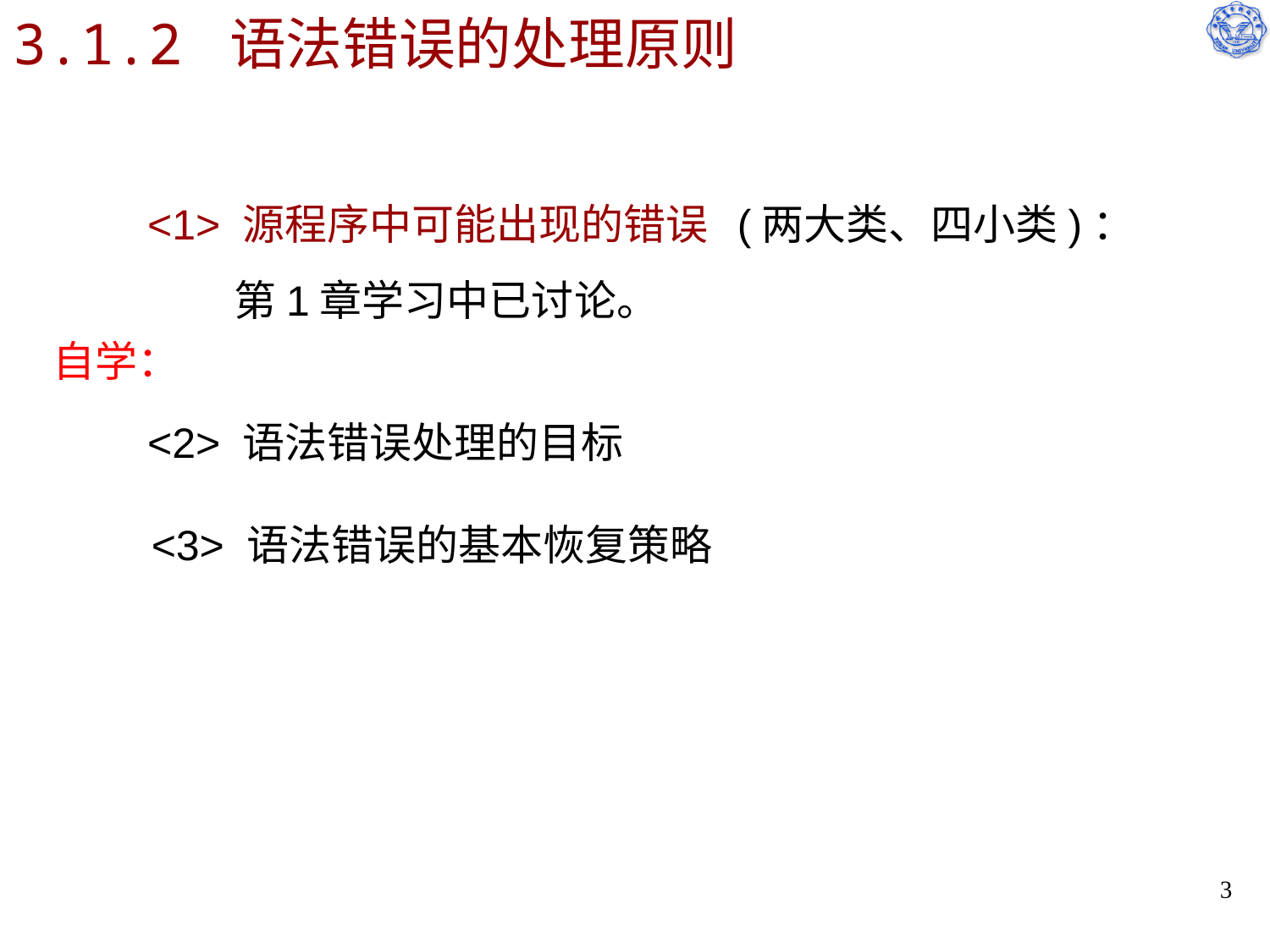

# 3.1.2 语法错误的处理原则
<1> 源程序中可能出现的错误  (两大类、四小类)：
        第1章学习中已讨论。
自学：
<2> 语法错误处理的目标
<3> 语法错误的基本恢复策略
3